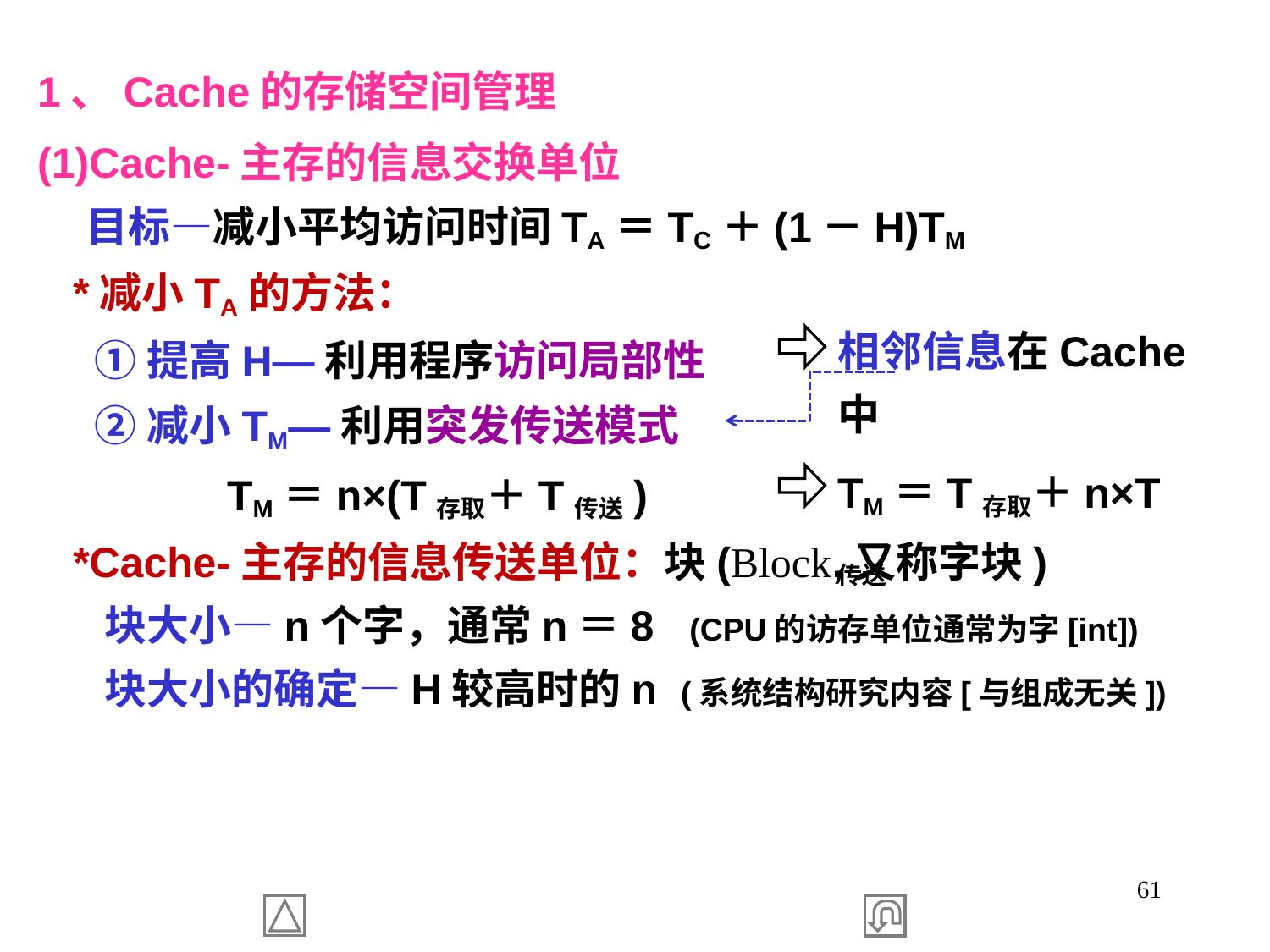

1、Cache的存储空间管理
(1)Cache-主存的信息交换单位
    目标—减小平均访问时间TA＝TC＋(1－H)TM
   *减小TA的方法：
      ①提高H—利用程序访问局部性
相邻信息在Cache中

      ②减小TM—利用突发传送模式
                TM＝n×(T存取＋T传送)
TM＝T存取＋n×T传送

   *Cache-主存的信息传送单位：块(Block,又称字块)
      块大小—n个字，通常n＝8   (CPU的访存单位通常为字[int])
      块大小的确定—H较高时的n  (系统结构研究内容[与组成无关])
61